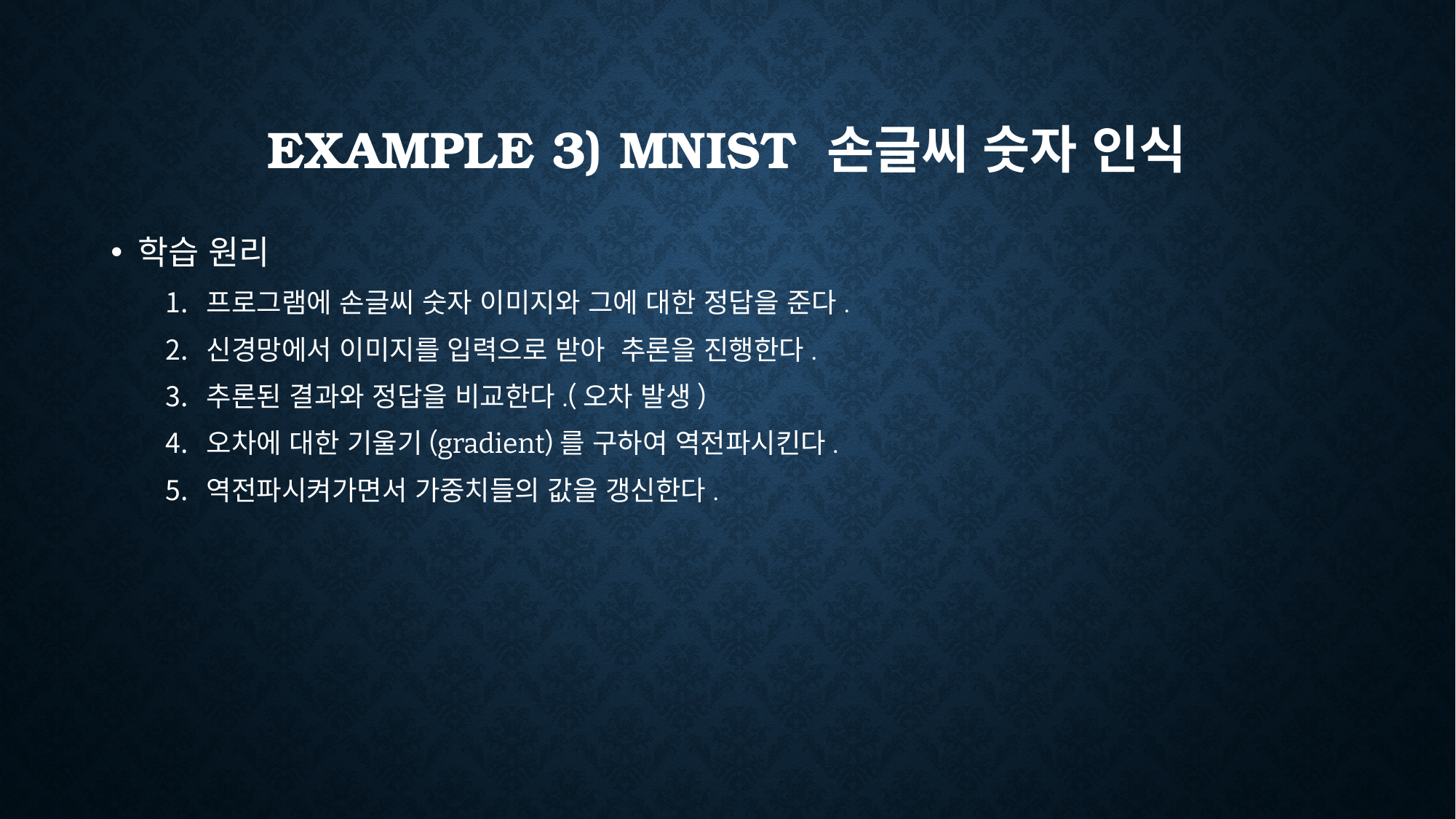

# Example 3) MNIST 손글씨 숫자 인식
학습 원리
프로그램에 손글씨 숫자 이미지와 그에 대한 정답을 준다.
신경망에서 이미지를 입력으로 받아  추론을 진행한다.
추론된 결과와 정답을 비교한다.(오차 발생)
오차에 대한 기울기(gradient)를 구하여 역전파시킨다.
역전파시켜가면서 가중치들의 값을 갱신한다.